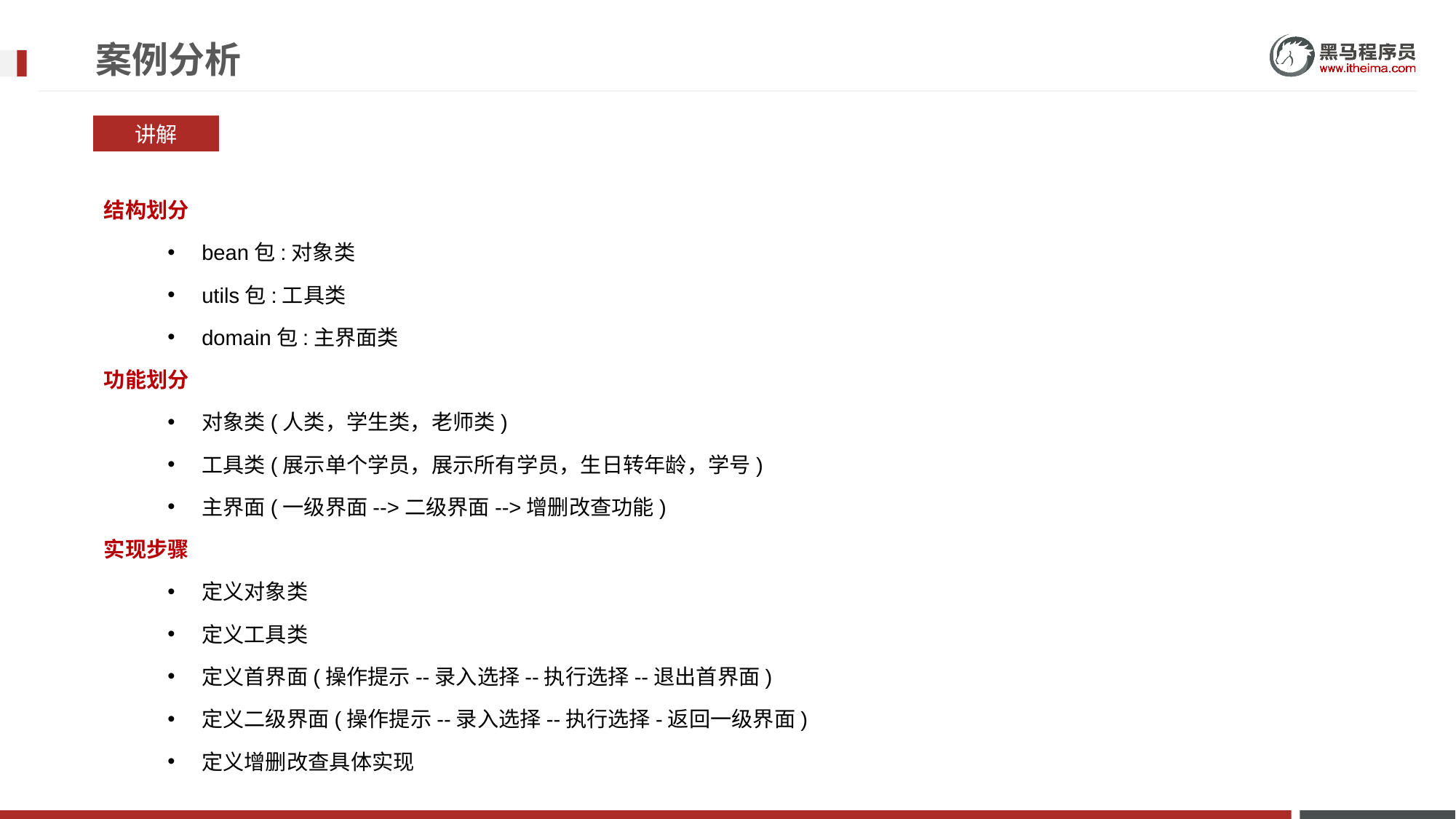

# 案例分析
讲解
结构划分
bean包:对象类
utils包:工具类
domain包:主界面类
功能划分
对象类(人类，学生类，老师类)
工具类(展示单个学员，展示所有学员，生日转年龄，学号)
主界面(一级界面-->二级界面-->增删改查功能)
实现步骤
定义对象类
定义工具类
定义首界面(操作提示--录入选择--执行选择--退出首界面)
定义二级界面(操作提示--录入选择--执行选择-返回一级界面)
定义增删改查具体实现